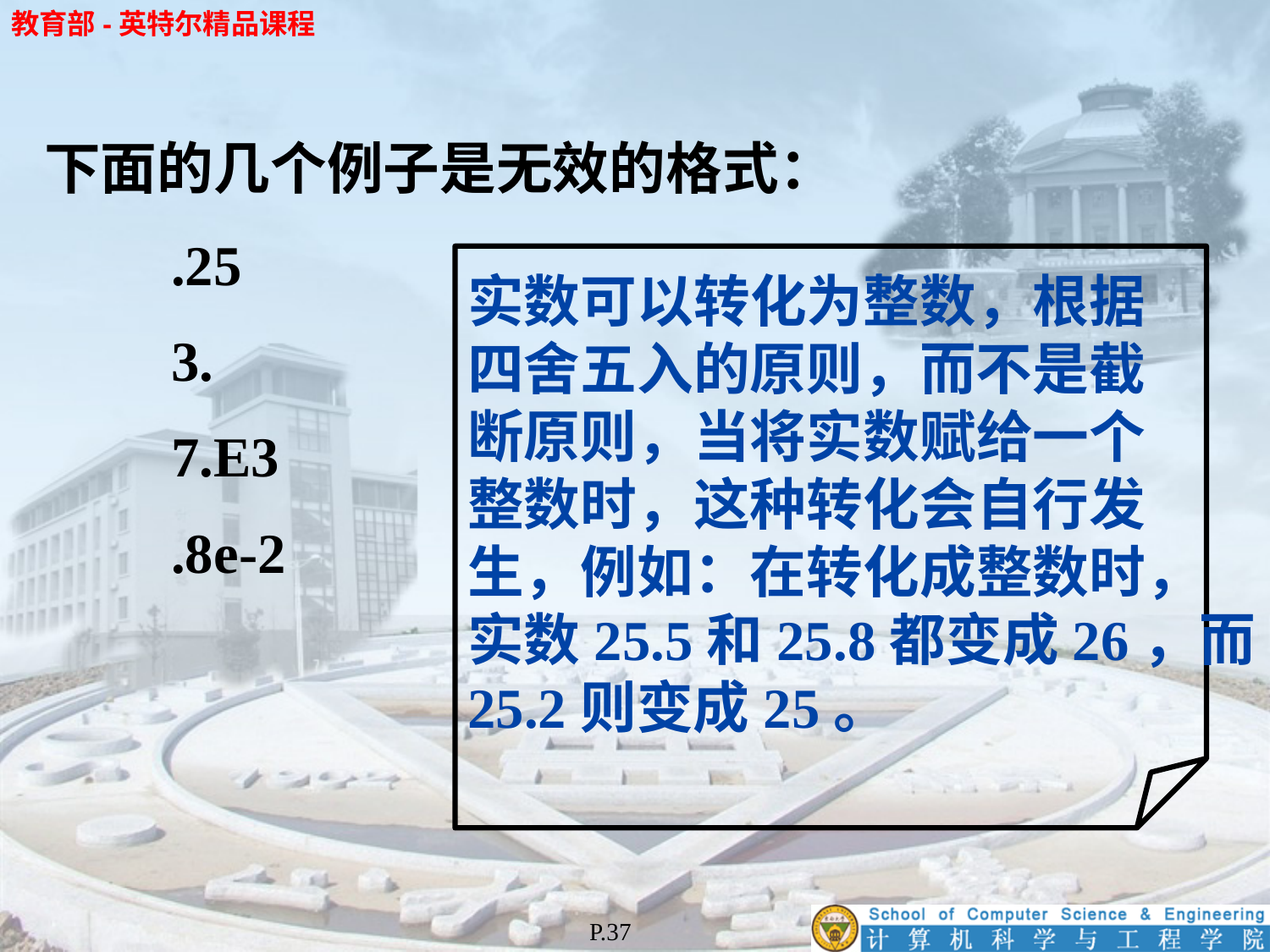

下面的几个例子是无效的格式：
	.25
	3.
	7.E3
	.8e-2
实数可以转化为整数，根据
四舍五入的原则，而不是截
断原则，当将实数赋给一个
整数时，这种转化会自行发
生，例如：在转化成整数时，
实数25.5和25.8都变成26，而
25.2则变成25。
P.37